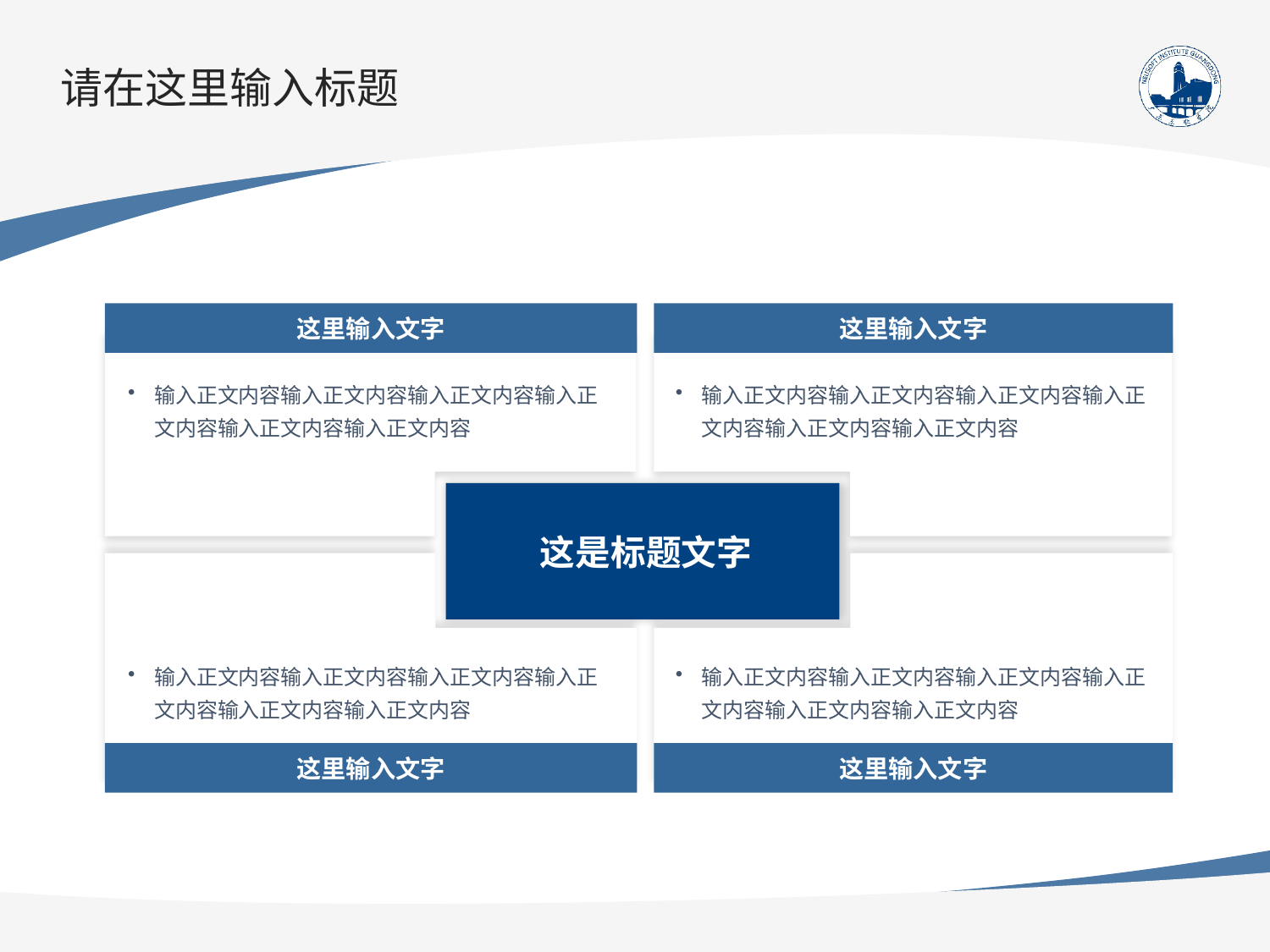

# 请在这里输入标题
这里输入文字
这里输入文字

输入正文内容输入正文内容输入正文内容输入正文内容输入正文内容输入正文内容
输入正文内容输入正文内容输入正文内容输入正文内容输入正文内容输入正文内容

这是标题文字

输入正文内容输入正文内容输入正文内容输入正文内容输入正文内容输入正文内容
输入正文内容输入正文内容输入正文内容输入正文内容输入正文内容输入正文内容
这里输入文字
这里输入文字